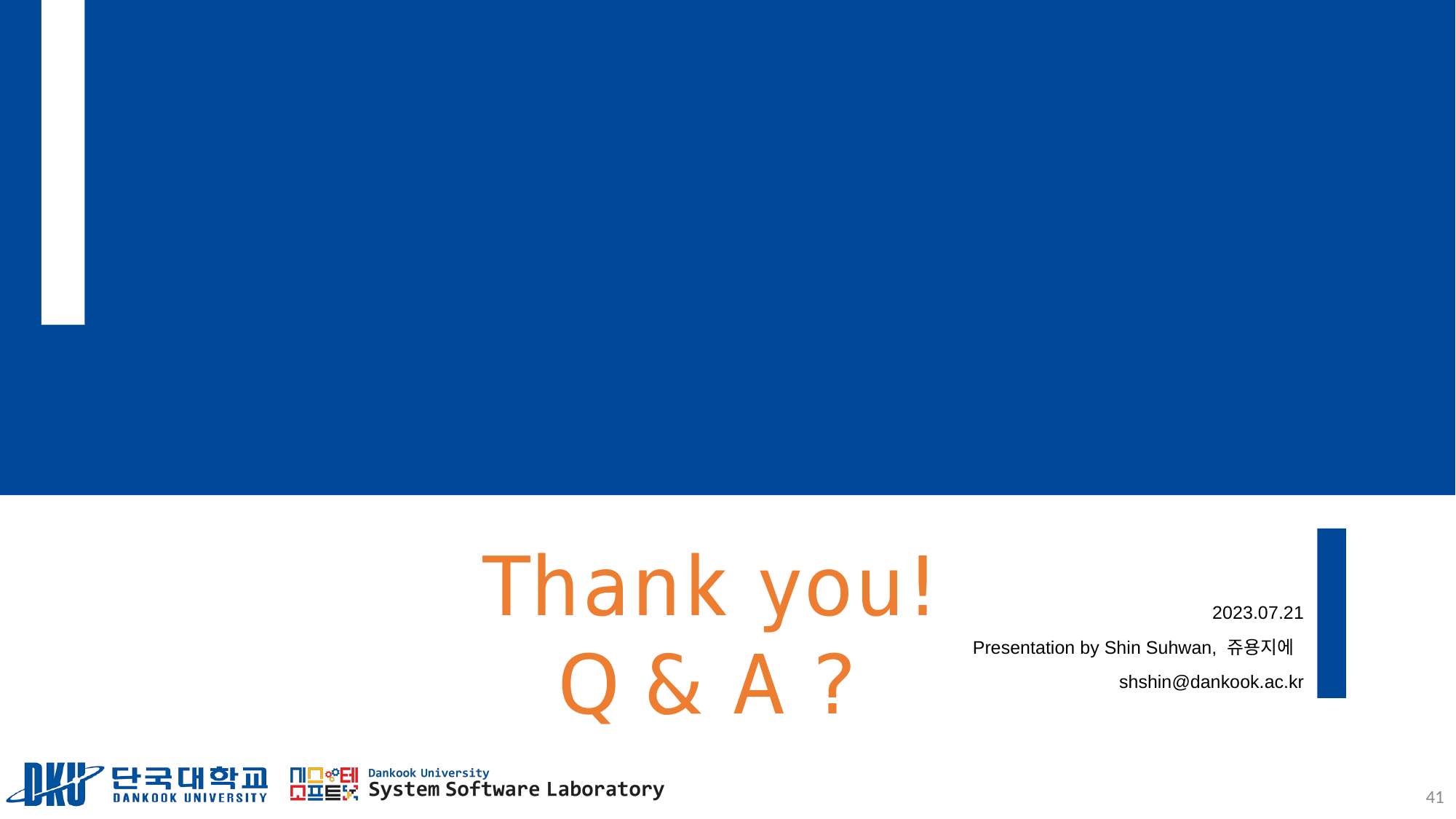

#

2023.07.21
Presentation by Shin Suhwan, 쥬용지에
shshin@dankook.ac.kr
Thank you!
Q & A ?
41